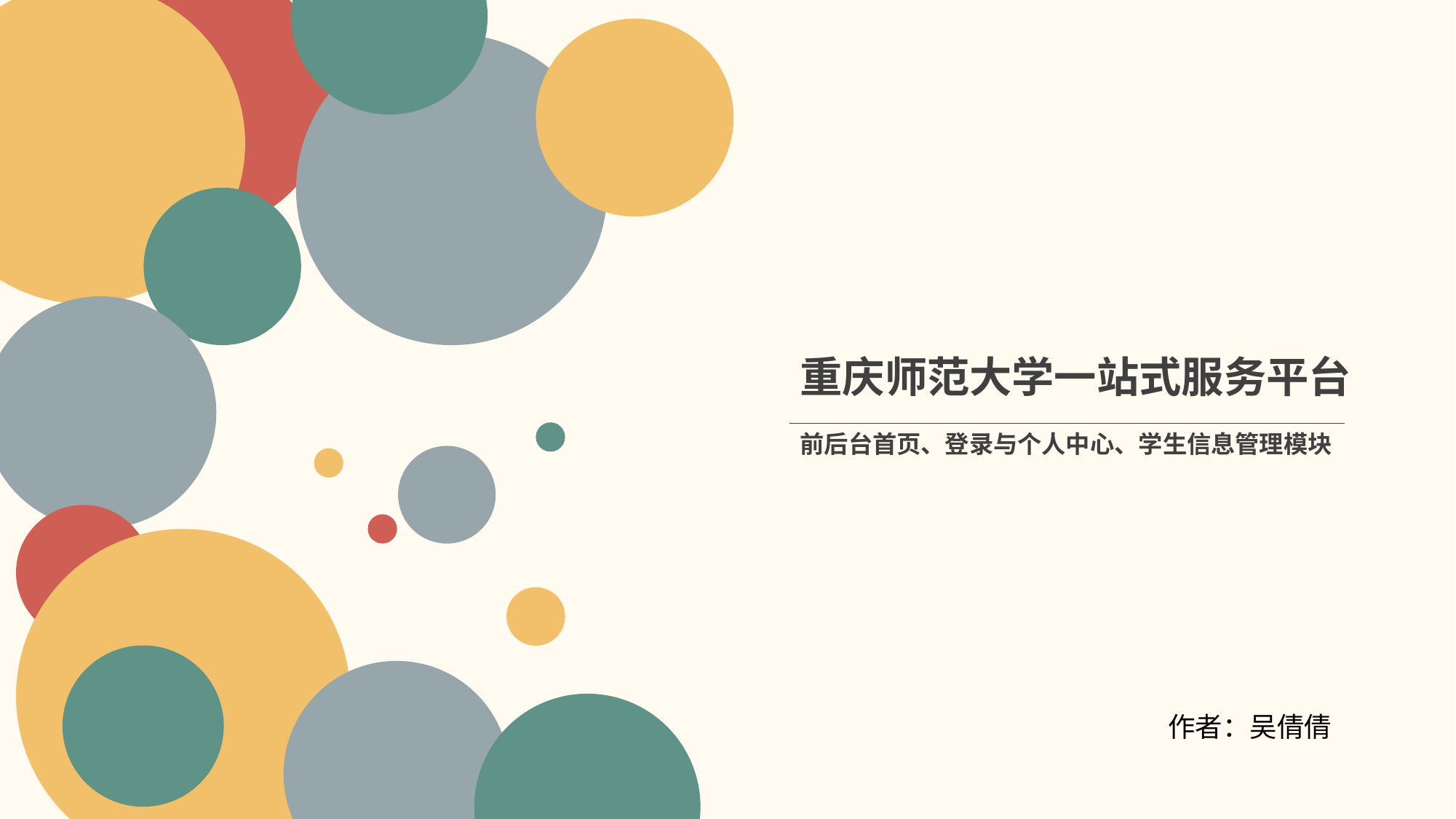

重庆师范大学一站式服务平台

前后台首页、登录与个人中心、学生信息管理模块

作者：吴倩倩